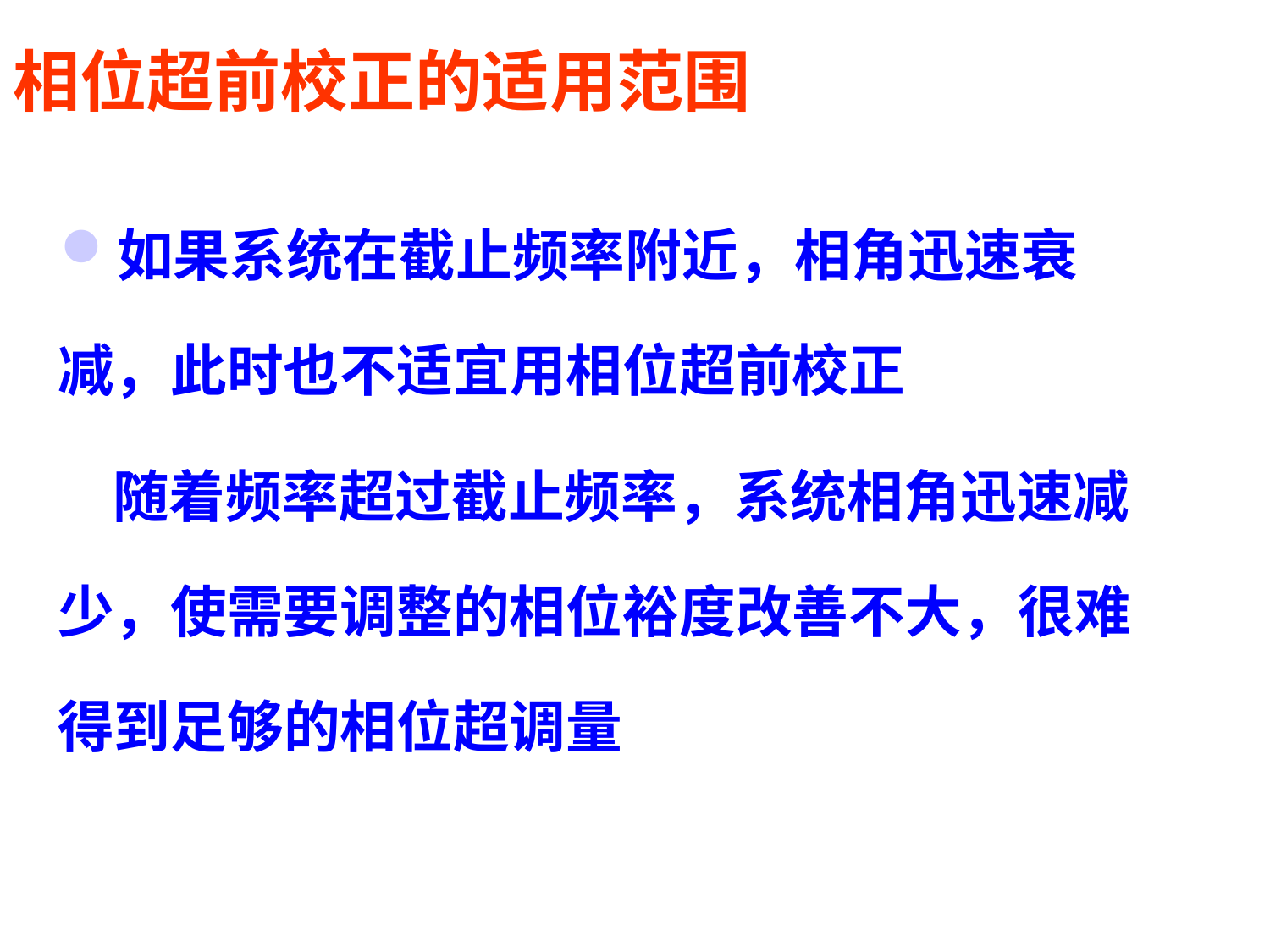

# 相位超前校正的适用范围
如果系统在截止频率附近，相角迅速衰减，此时也不适宜用相位超前校正
   随着频率超过截止频率，系统相角迅速减少，使需要调整的相位裕度改善不大，很难得到足够的相位超调量